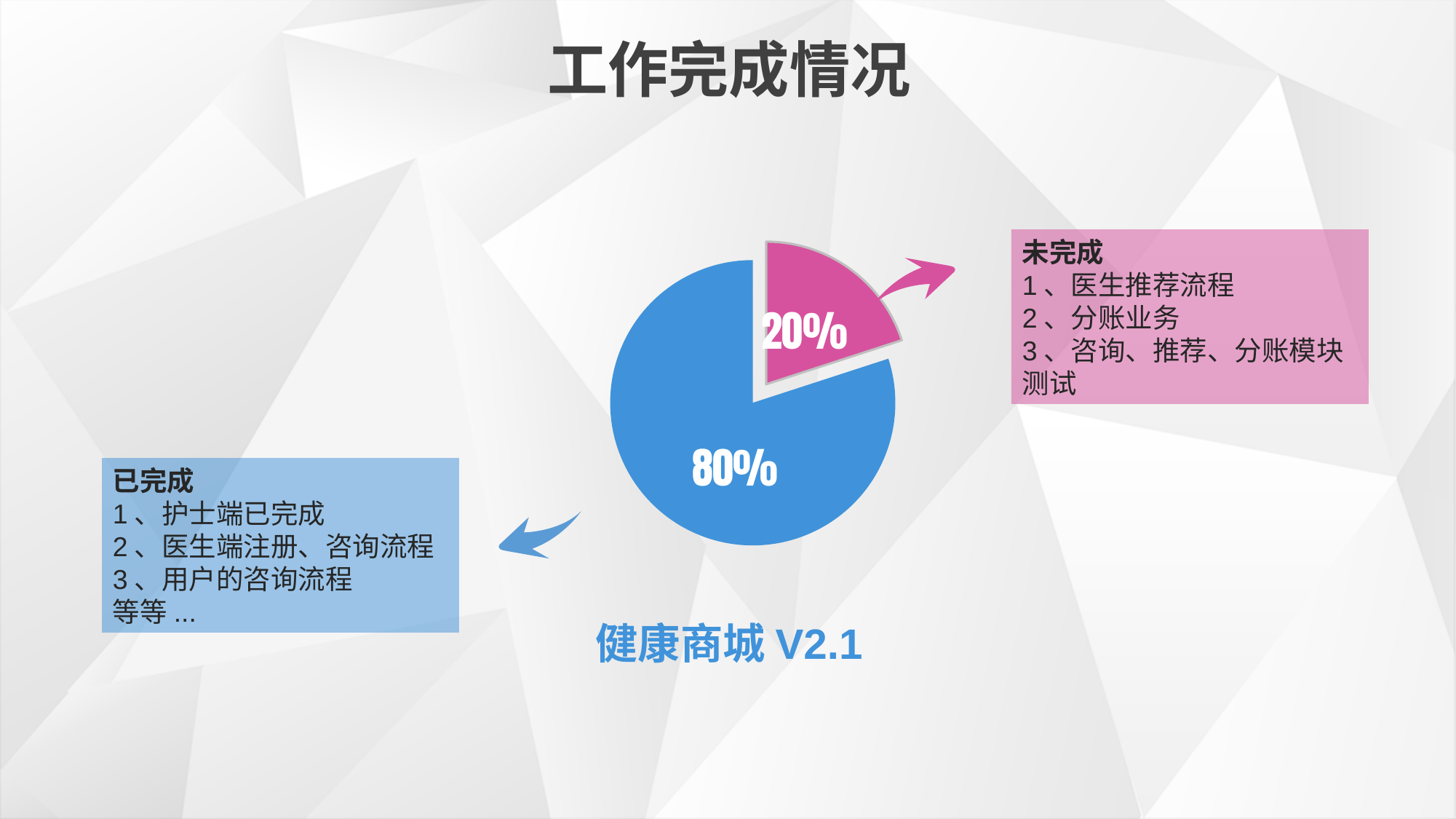

工作完成情况

### Chart

| Category | 销售额 |
|---|---|
| 第一季度 | 20.0 |
| 第二季度 | 80.0 |
|  | None |
|  | None |
健康商城V2.1
未完成
1、医生推荐流程
2、分账业务
3、咨询、推荐、分账模块测试

20%
已完成
1、护士端已完成
2、医生端注册、咨询流程
3、用户的咨询流程
等等...